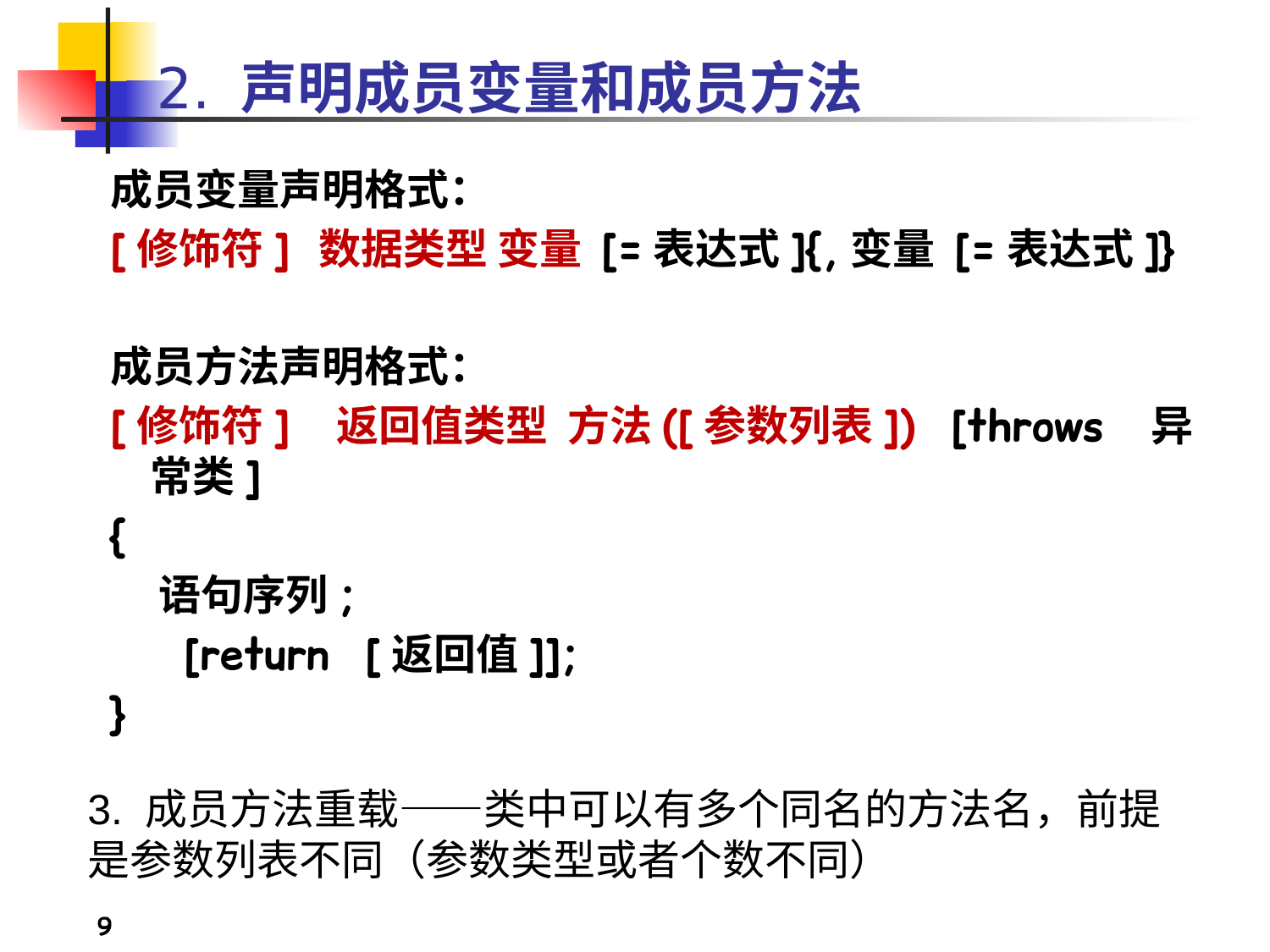

2. 声明成员变量和成员方法
成员变量声明格式：
[修饰符] 数据类型 变量 [=表达式]{,变量 [=表达式]}

成员方法声明格式：
[修饰符]  返回值类型  方法([参数列表])  [throws  异常类]
{
    语句序列;
    [return  [返回值]];
}
3. 成员方法重载——类中可以有多个同名的方法名，前提是参数列表不同（参数类型或者个数不同）
9